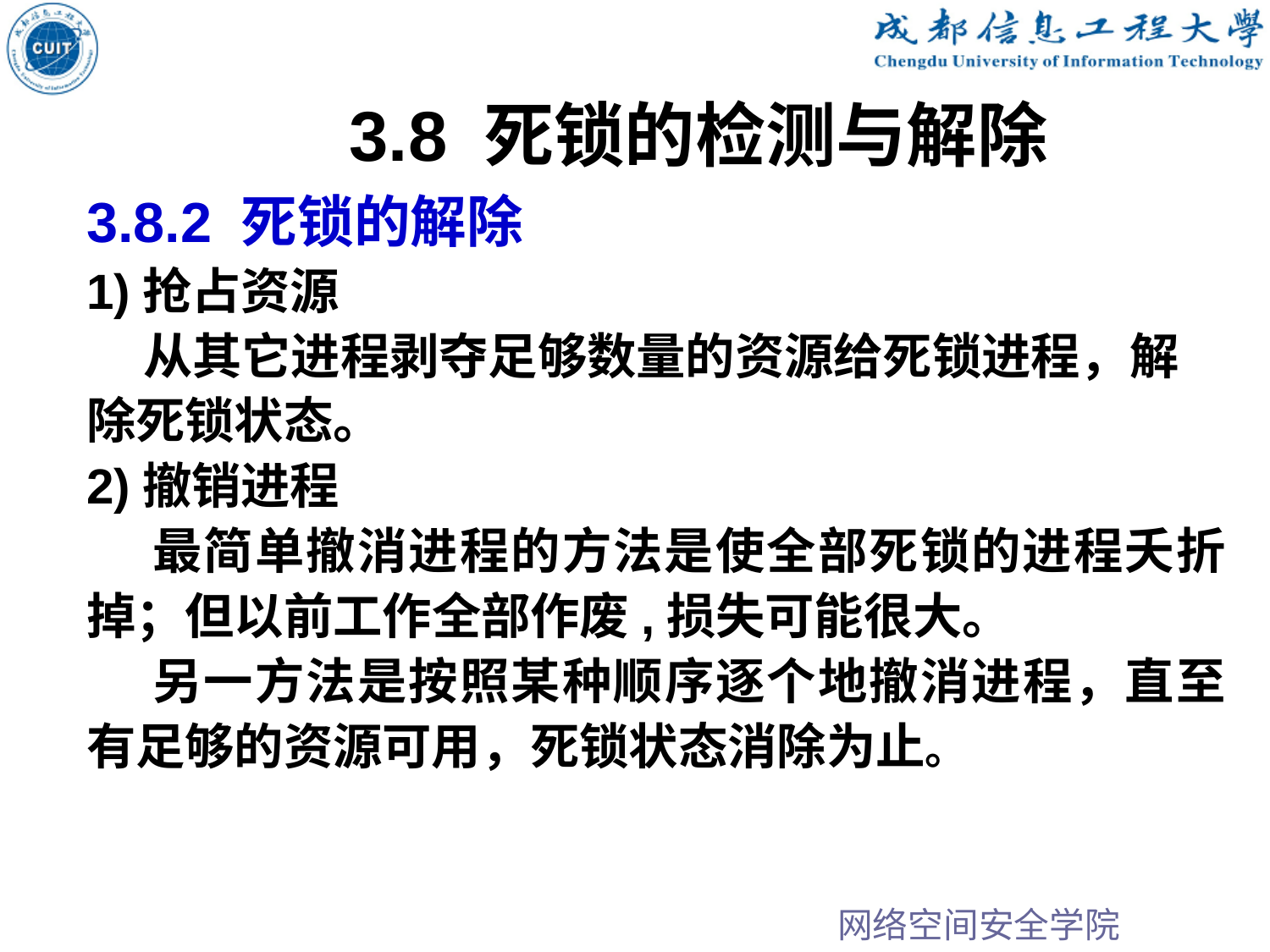

3.8 死锁的检测与解除
3.8.2 死锁的解除
1)抢占资源
    从其它进程剥夺足够数量的资源给死锁进程，解除死锁状态。
2)撤销进程
    最简单撤消进程的方法是使全部死锁的进程夭折掉；但以前工作全部作废,损失可能很大。
    另一方法是按照某种顺序逐个地撤消进程，直至有足够的资源可用，死锁状态消除为止。